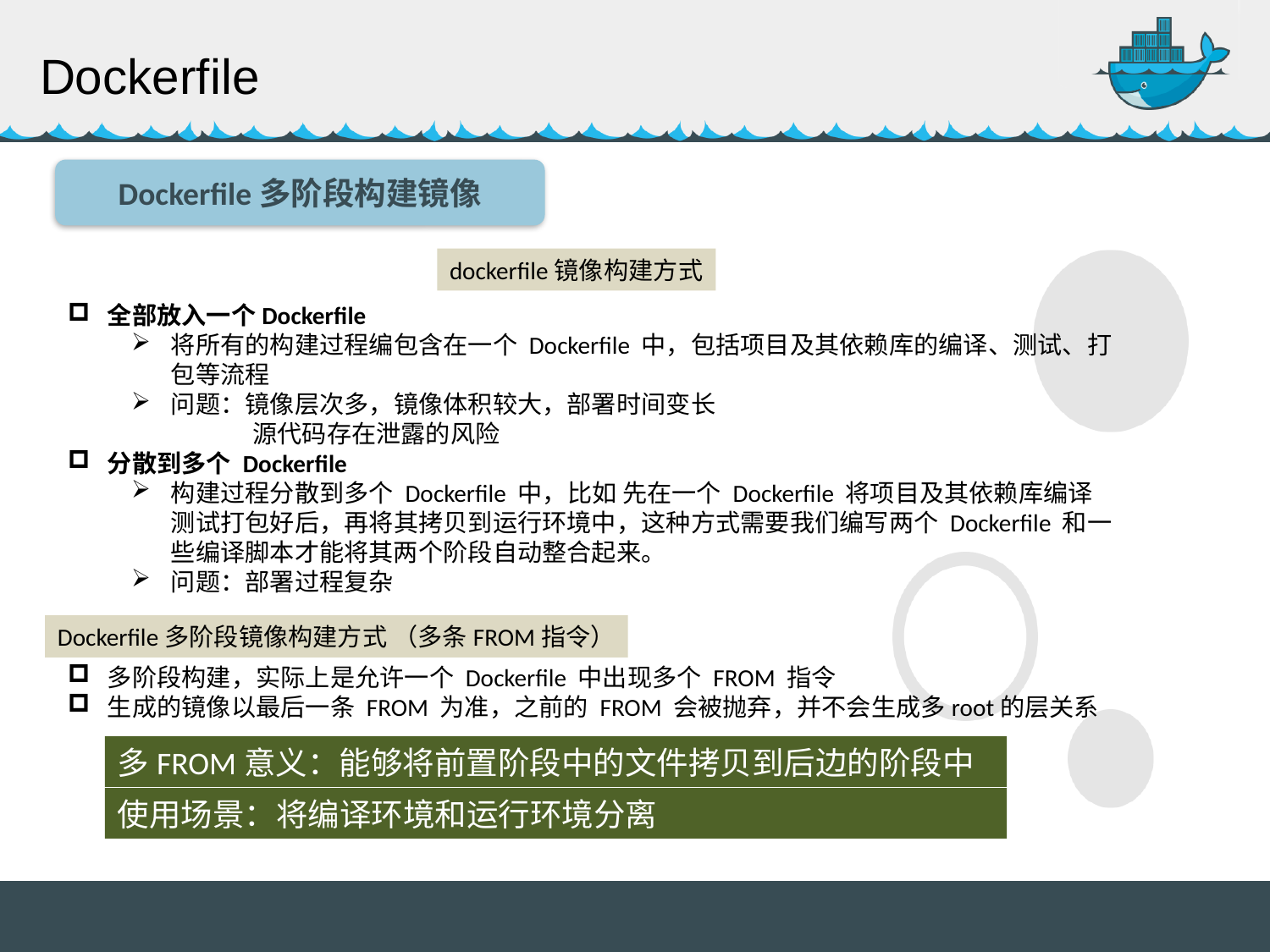

Dockerfile
Dockerfile多阶段构建镜像
dockerfile镜像构建方式
全部放入一个Dockerfile
将所有的构建过程编包含在一个 Dockerfile 中，包括项目及其依赖库的编译、测试、打包等流程
问题：镜像层次多，镜像体积较大，部署时间变长
                     源代码存在泄露的风险
分散到多个 Dockerfile
构建过程分散到多个 Dockerfile 中，比如 先在一个 Dockerfile 将项目及其依赖库编译测试打包好后，再将其拷贝到运行环境中，这种方式需要我们编写两个 Dockerfile 和一些编译脚本才能将其两个阶段自动整合起来。
问题：部署过程复杂
Dockerfile多阶段镜像构建方式 （多条FROM指令）
多阶段构建，实际上是允许一个 Dockerfile 中出现多个 FROM 指令
生成的镜像以最后一条 FROM 为准，之前的 FROM 会被抛弃，并不会生成多root的层关系
多FROM意义：能够将前置阶段中的文件拷贝到后边的阶段中
使用场景：将编译环境和运行环境分离